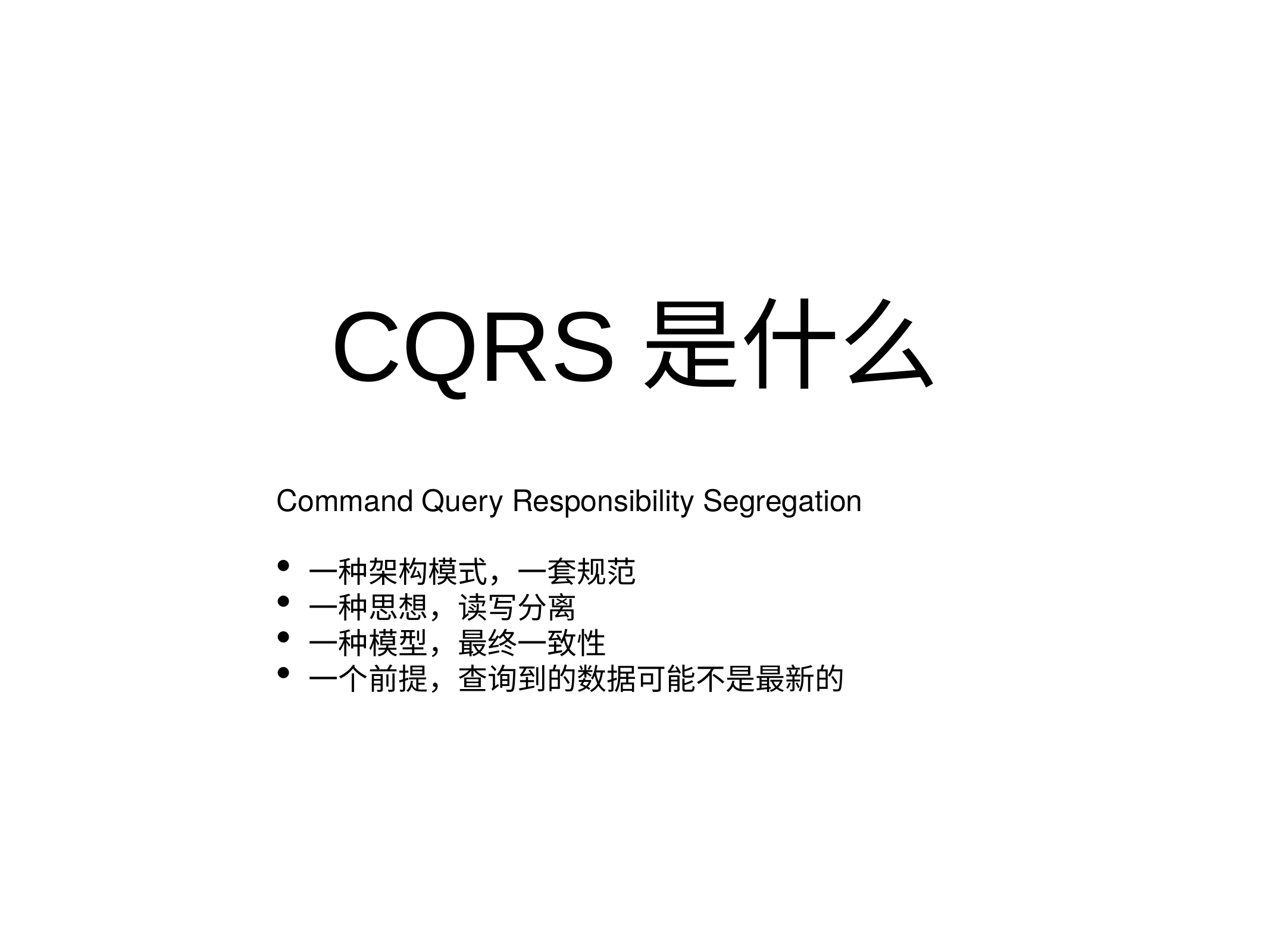

CQRS是什么
Command Query Responsibility Segregation

一种架构模式，一套规范
一种思想，读写分离
一种模型，最终一致性
一个前提，查询到的数据可能不是最新的